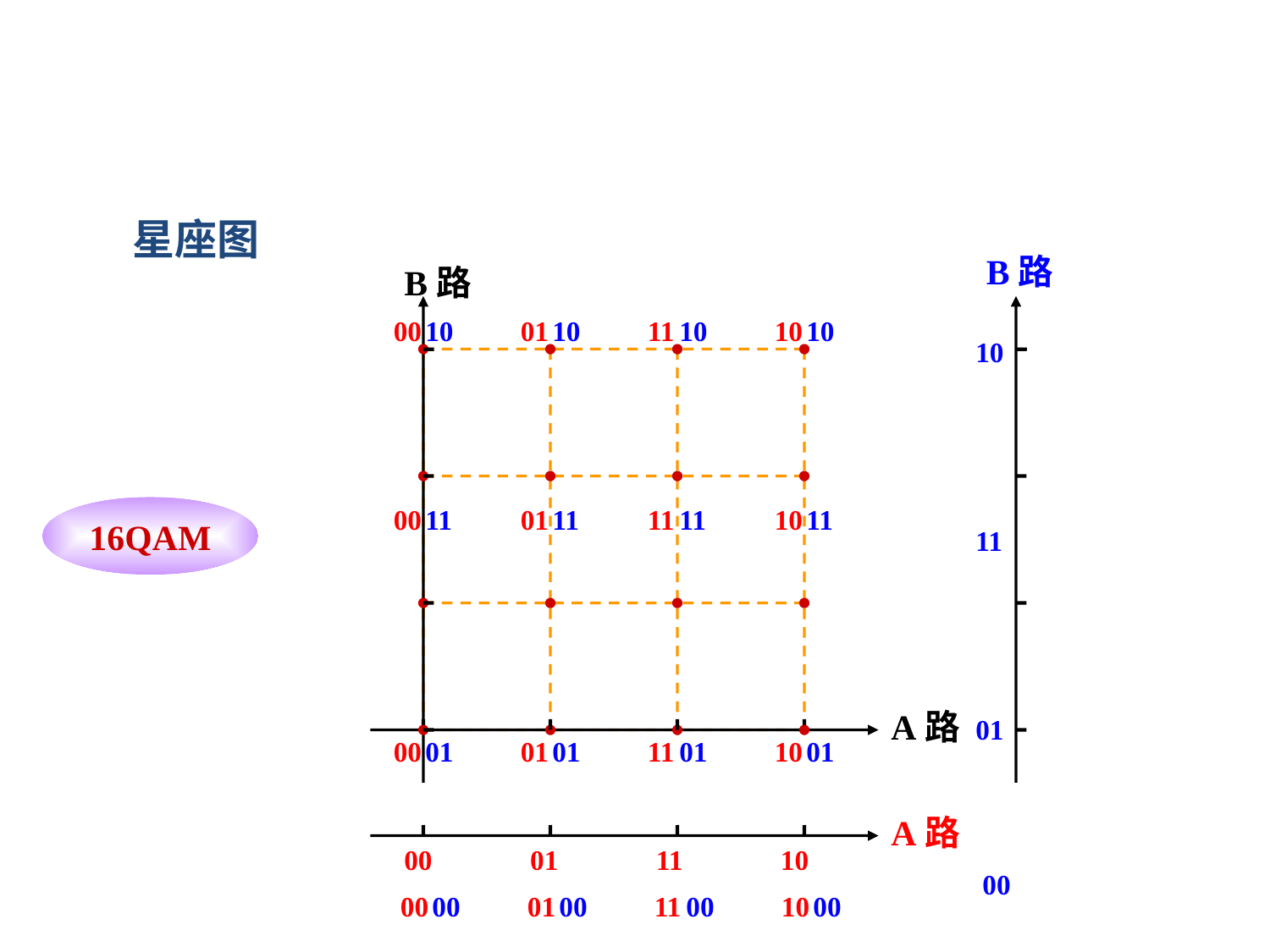

星座图
B路

10

              11

              01

             00

B路

00

              00

              00

             00
10

              11

              01

             00
01

              01

              01

             01
10

              11

              01

             00
11

              11

              11

             11
10

              11

              01

             00
10

              10

              10

             10
10

              11

              01

             00

16QAM

A路

A路

00              01              11              10